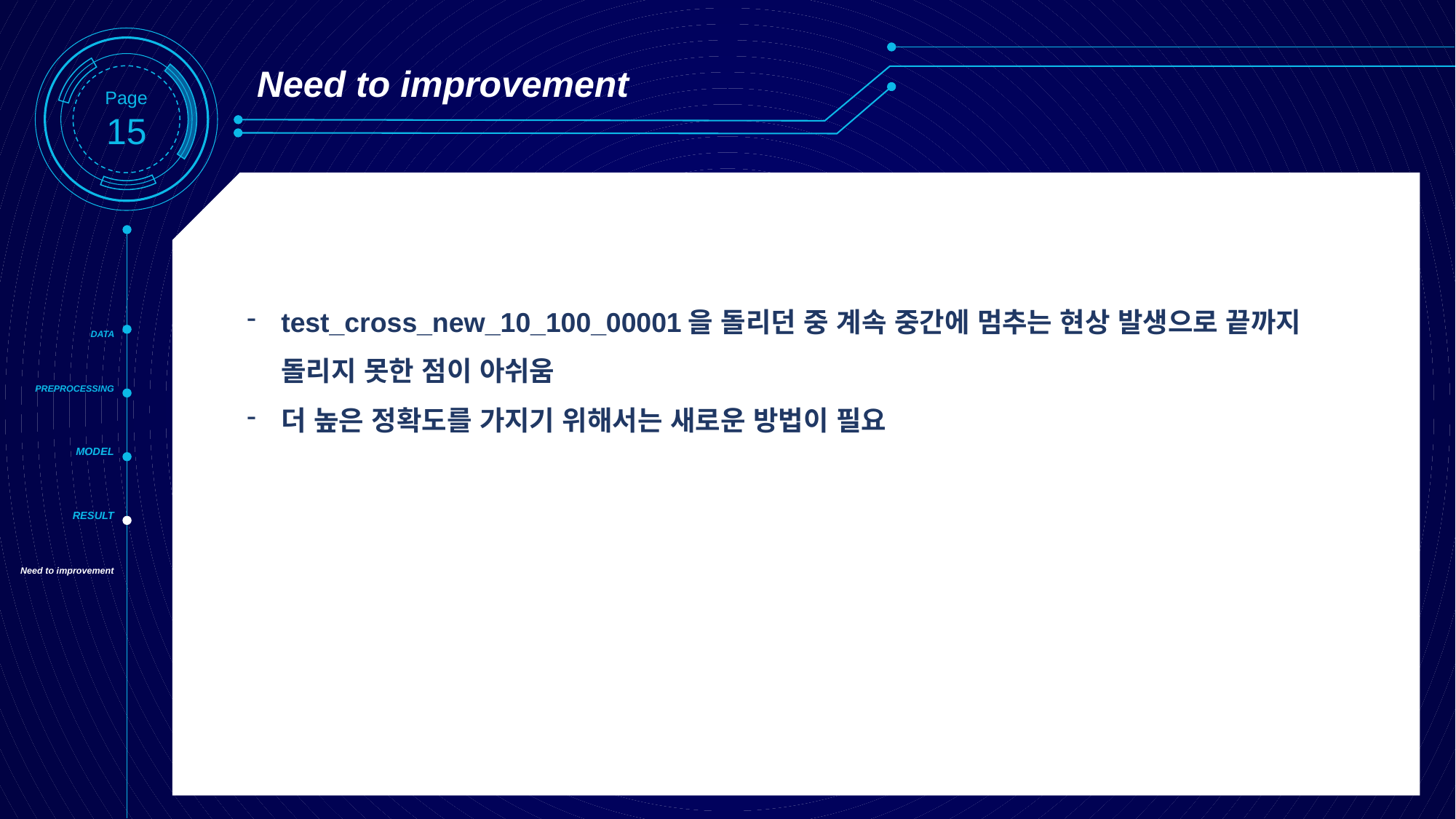

Page15
Need to improvement

DATA PREPROCESSING
MODEL
RESULT
Need to improvement
test_cross_new_10_100_00001을 돌리던 중 계속 중간에 멈추는 현상 발생으로 끝까지 돌리지 못한 점이 아쉬움
더 높은 정확도를 가지기 위해서는 새로운 방법이 필요